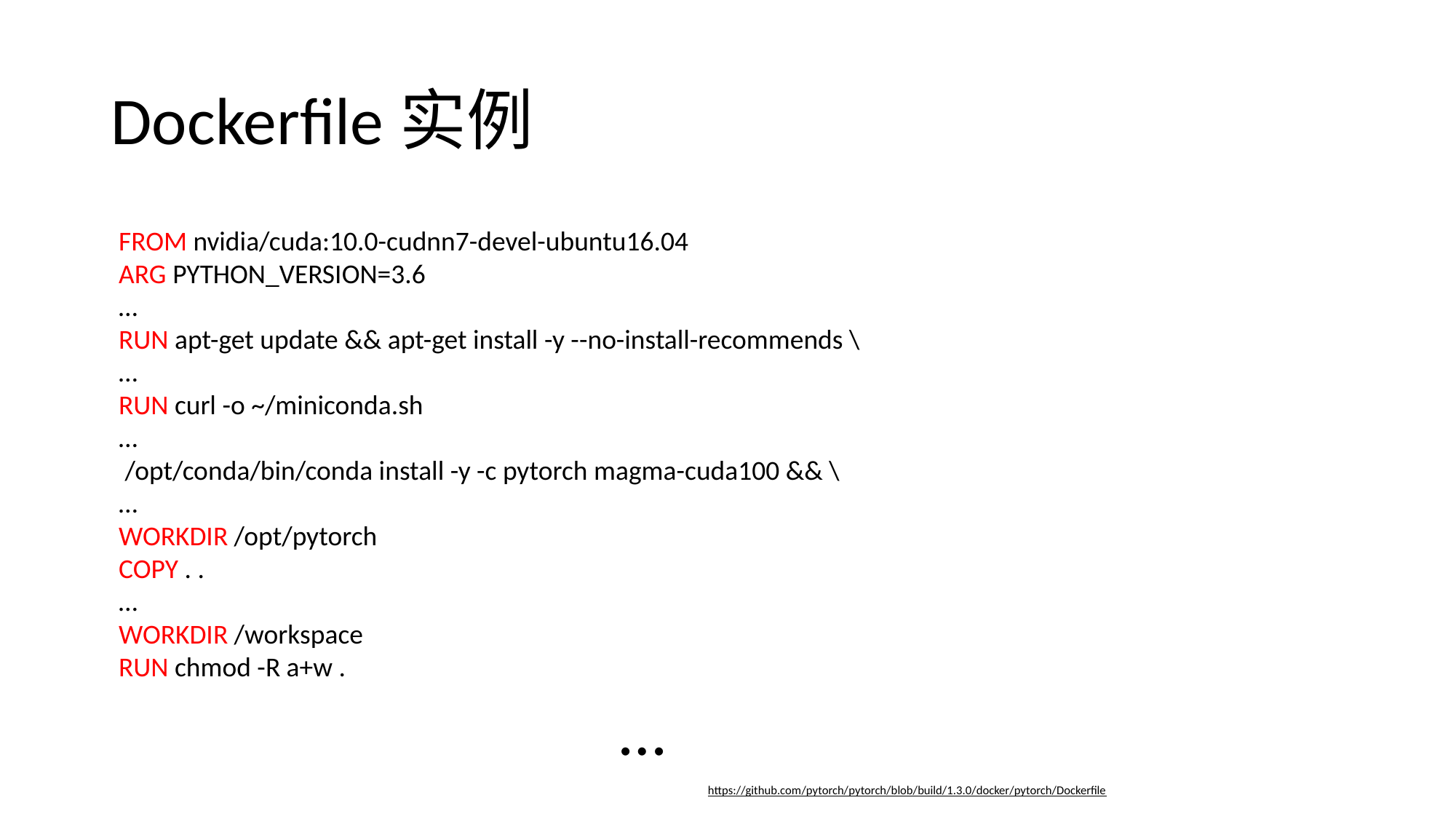

# Dockerfile实例
FROM nvidia/cuda:10.0-cudnn7-devel-ubuntu16.04
ARG PYTHON_VERSION=3.6
…
RUN apt-get update && apt-get install -y --no-install-recommends \
…
RUN curl -o ~/miniconda.sh
…
 /opt/conda/bin/conda install -y -c pytorch magma-cuda100 && \
…
WORKDIR /opt/pytorch
COPY . .
…
WORKDIR /workspace
RUN chmod -R a+w .
…
https://github.com/pytorch/pytorch/blob/build/1.3.0/docker/pytorch/Dockerfile